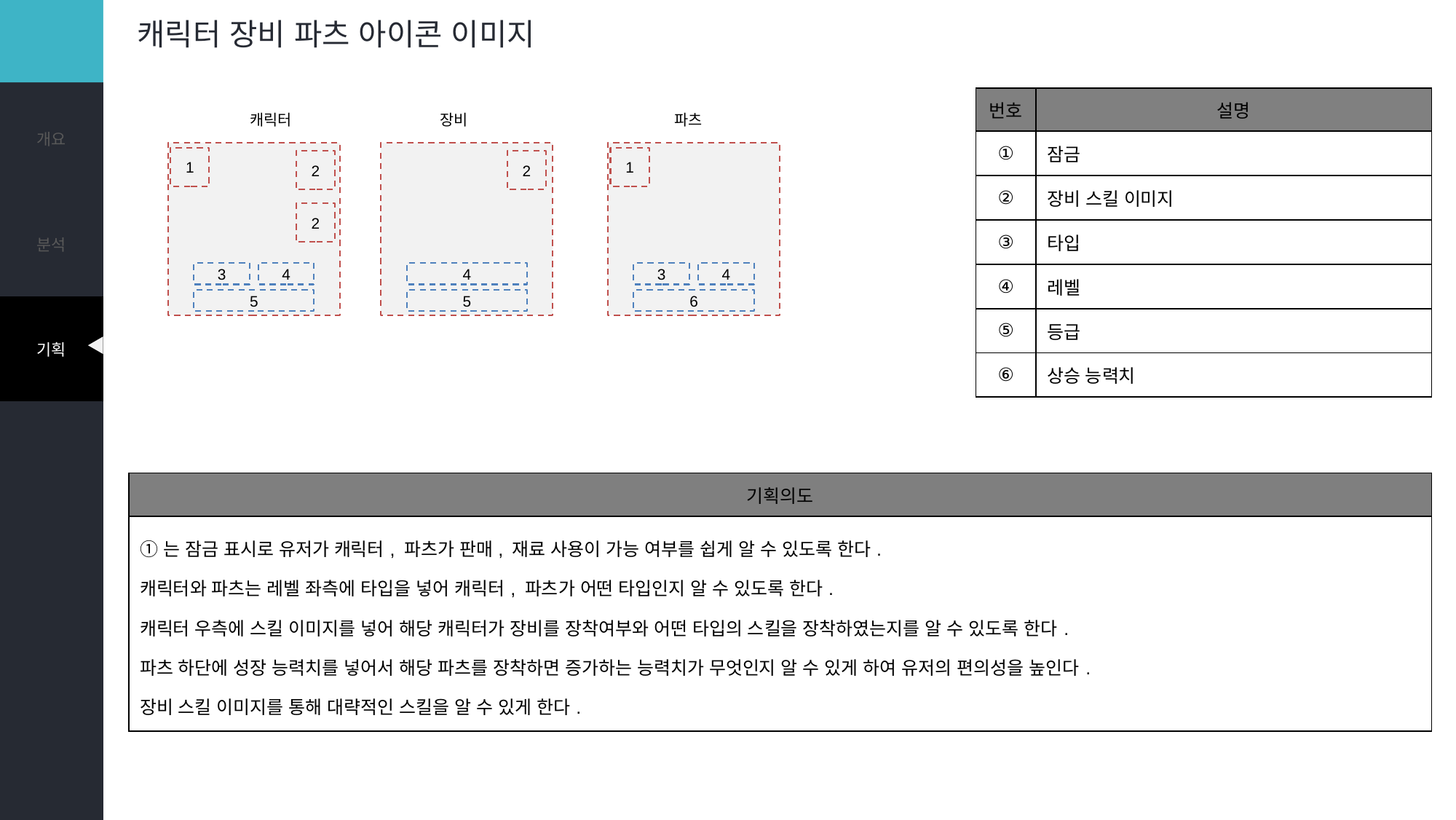

# 캐릭터 장비 파츠 아이콘 이미지
| 번호 | 설명 |
| --- | --- |
| ① | 잠금 |
| ② | 장비 스킬 이미지 |
| ③ | 타입 |
| ④ | 레벨 |
| ⑤ | 등급 |
| ⑥ | 상승 능력치 |
캐릭터
장비
파츠

1
1
2
2
2
3
4
4
3
4
5
5
6
| 기획의도 |
| --- |
| ①는 잠금 표시로 유저가 캐릭터, 파츠가 판매, 재료 사용이 가능 여부를 쉽게 알 수 있도록 한다. 캐릭터와 파츠는 레벨 좌측에 타입을 넣어 캐릭터, 파츠가 어떤 타입인지 알 수 있도록 한다. 캐릭터 우측에 스킬 이미지를 넣어 해당 캐릭터가 장비를 장착여부와 어떤 타입의 스킬을 장착하였는지를 알 수 있도록 한다. 파츠 하단에 성장 능력치를 넣어서 해당 파츠를 장착하면 증가하는 능력치가 무엇인지 알 수 있게 하여 유저의 편의성을 높인다. 장비 스킬 이미지를 통해 대략적인 스킬을 알 수 있게 한다. |